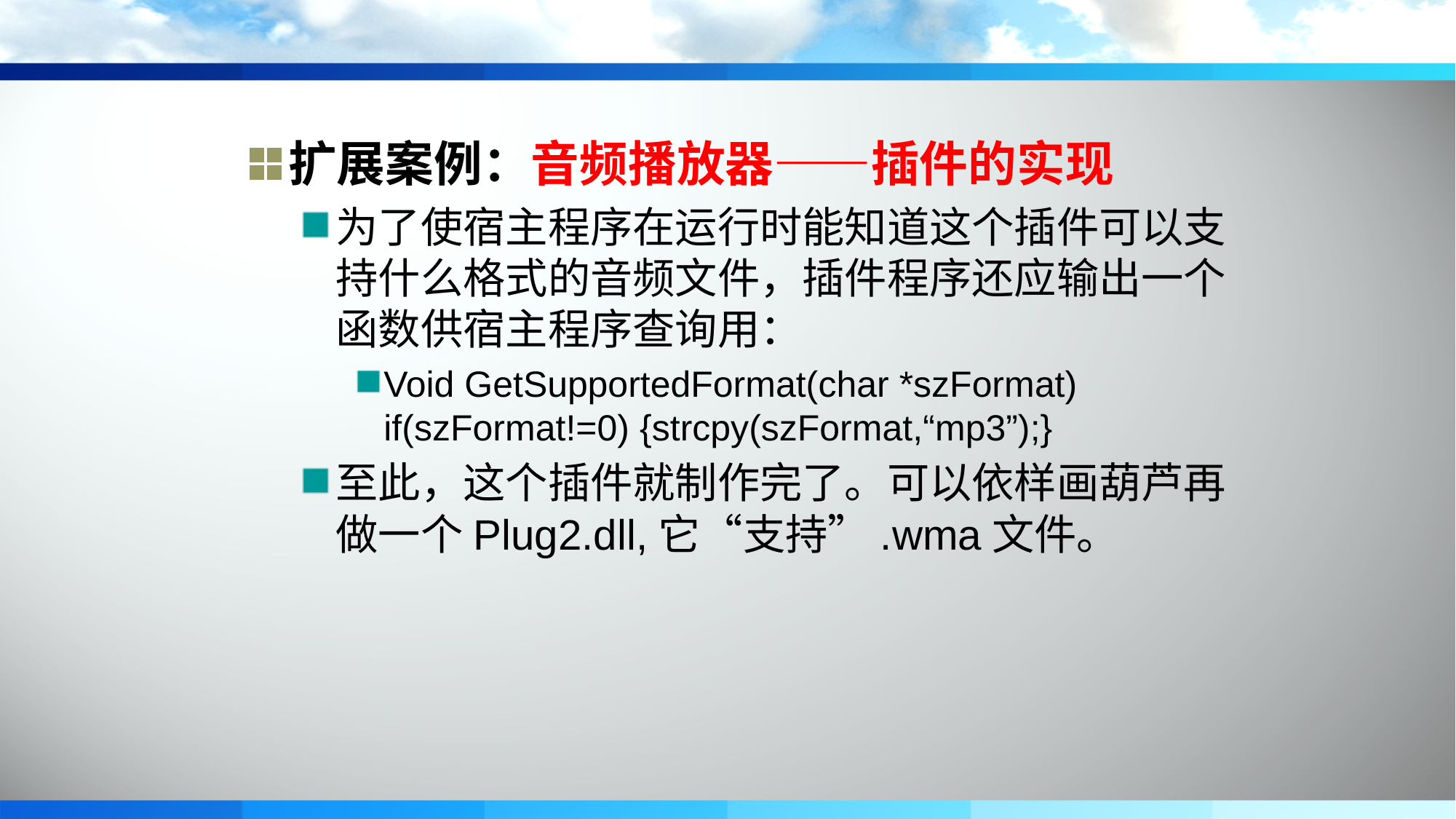

扩展案例：音频播放器——插件的实现
为了使宿主程序在运行时能知道这个插件可以支持什么格式的音频文件，插件程序还应输出一个函数供宿主程序查询用：
Void GetSupportedFormat(char *szFormat)
if(szFormat!=0) {strcpy(szFormat,“mp3”);}
至此，这个插件就制作完了。可以依样画葫芦再做一个Plug2.dll,它“支持”.wma文件。